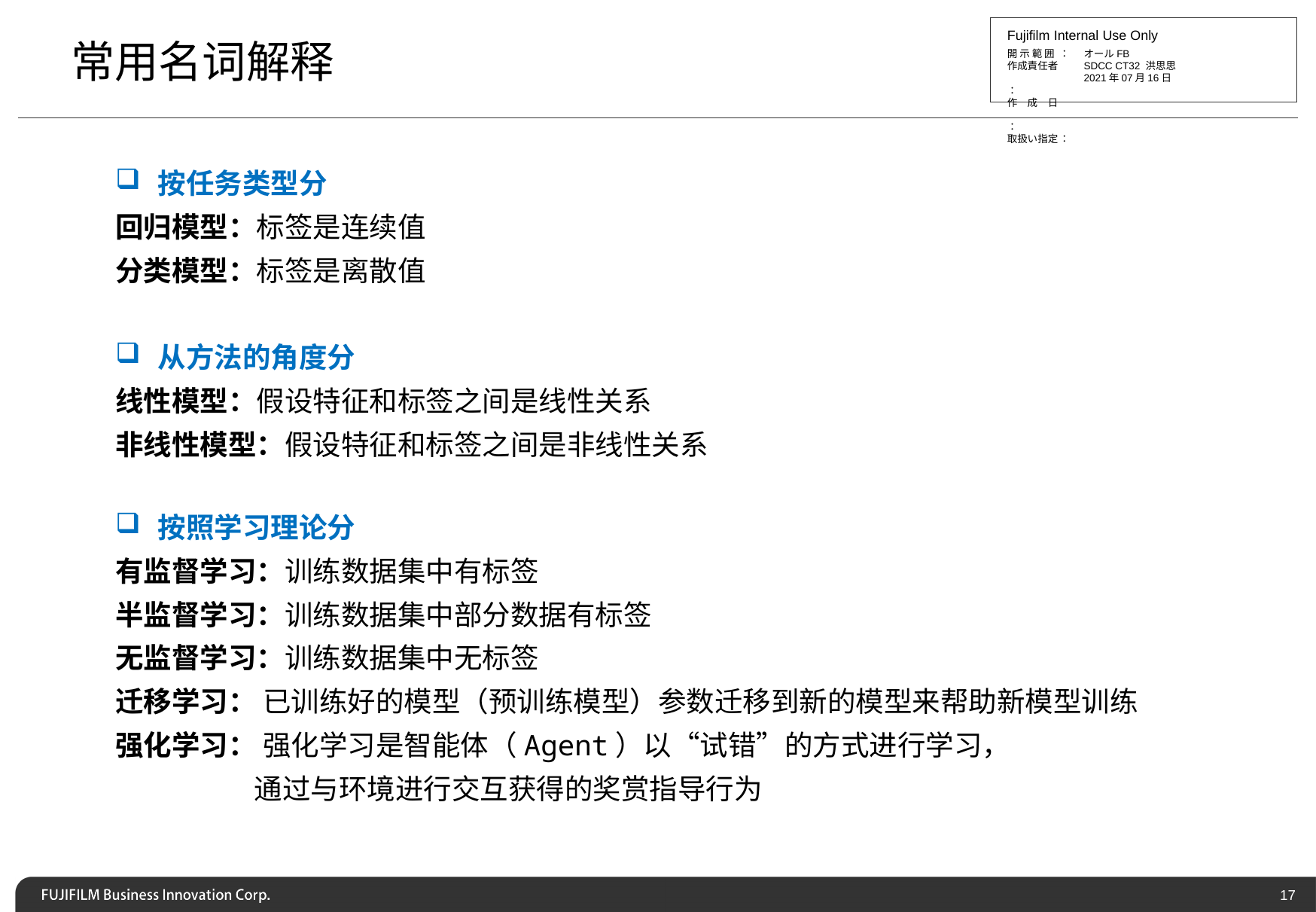

# 常用名词解释
按任务类型分
回归模型：标签是连续值
分类模型：标签是离散值

从方法的角度分
线性模型：假设特征和标签之间是线性关系
非线性模型：假设特征和标签之间是非线性关系

按照学习理论分
有监督学习：训练数据集中有标签
半监督学习：训练数据集中部分数据有标签
无监督学习：训练数据集中无标签
迁移学习： 已训练好的模型（预训练模型）参数迁移到新的模型来帮助新模型训练
强化学习： 强化学习是智能体（Agent）以“试错”的方式进行学习，
	   通过与环境进行交互获得的奖赏指导行为
17